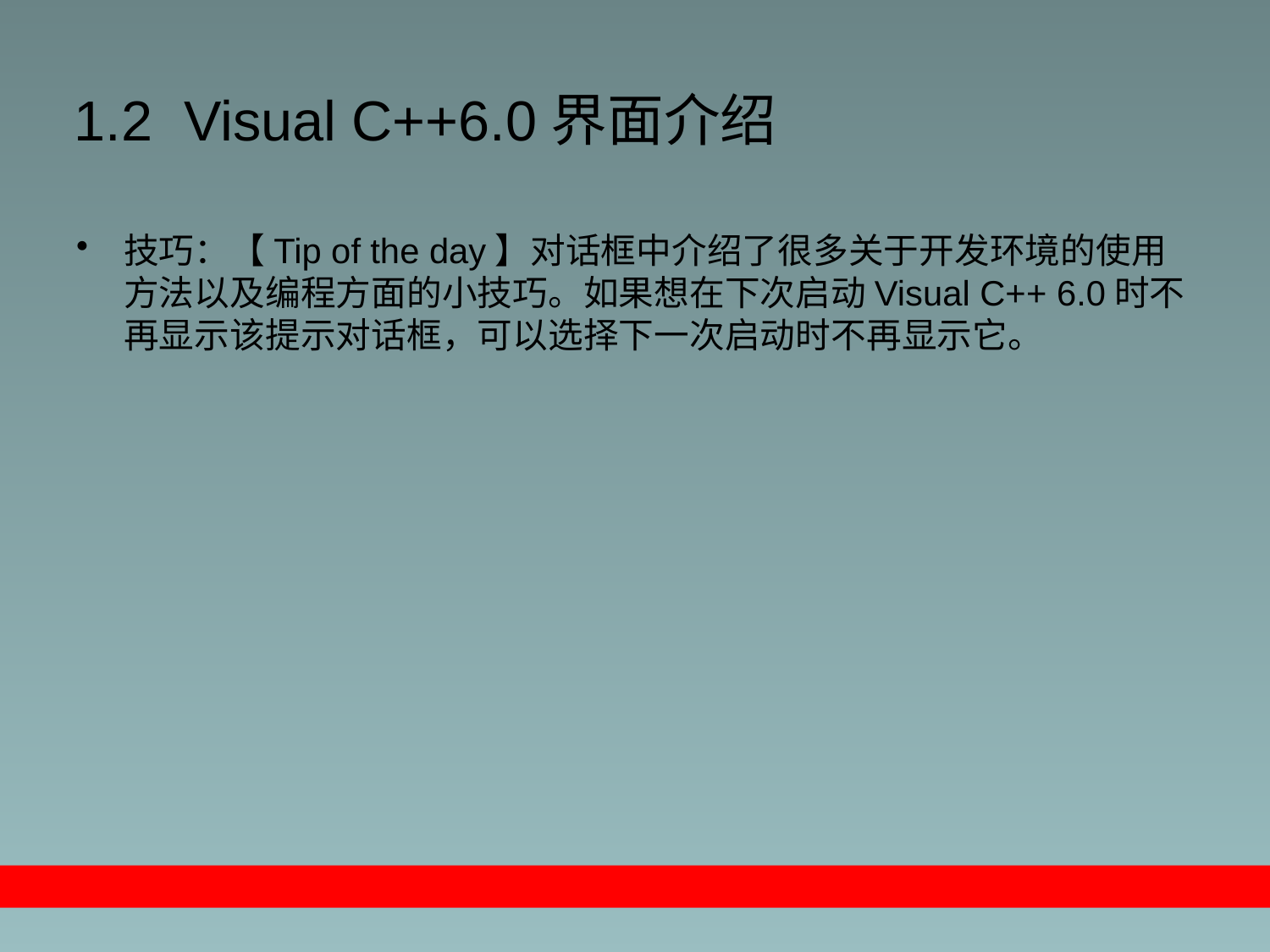

# 1.2  Visual C++6.0界面介绍
技巧：【Tip of the day】对话框中介绍了很多关于开发环境的使用方法以及编程方面的小技巧。如果想在下次启动Visual C++ 6.0时不再显示该提示对话框，可以选择下一次启动时不再显示它。